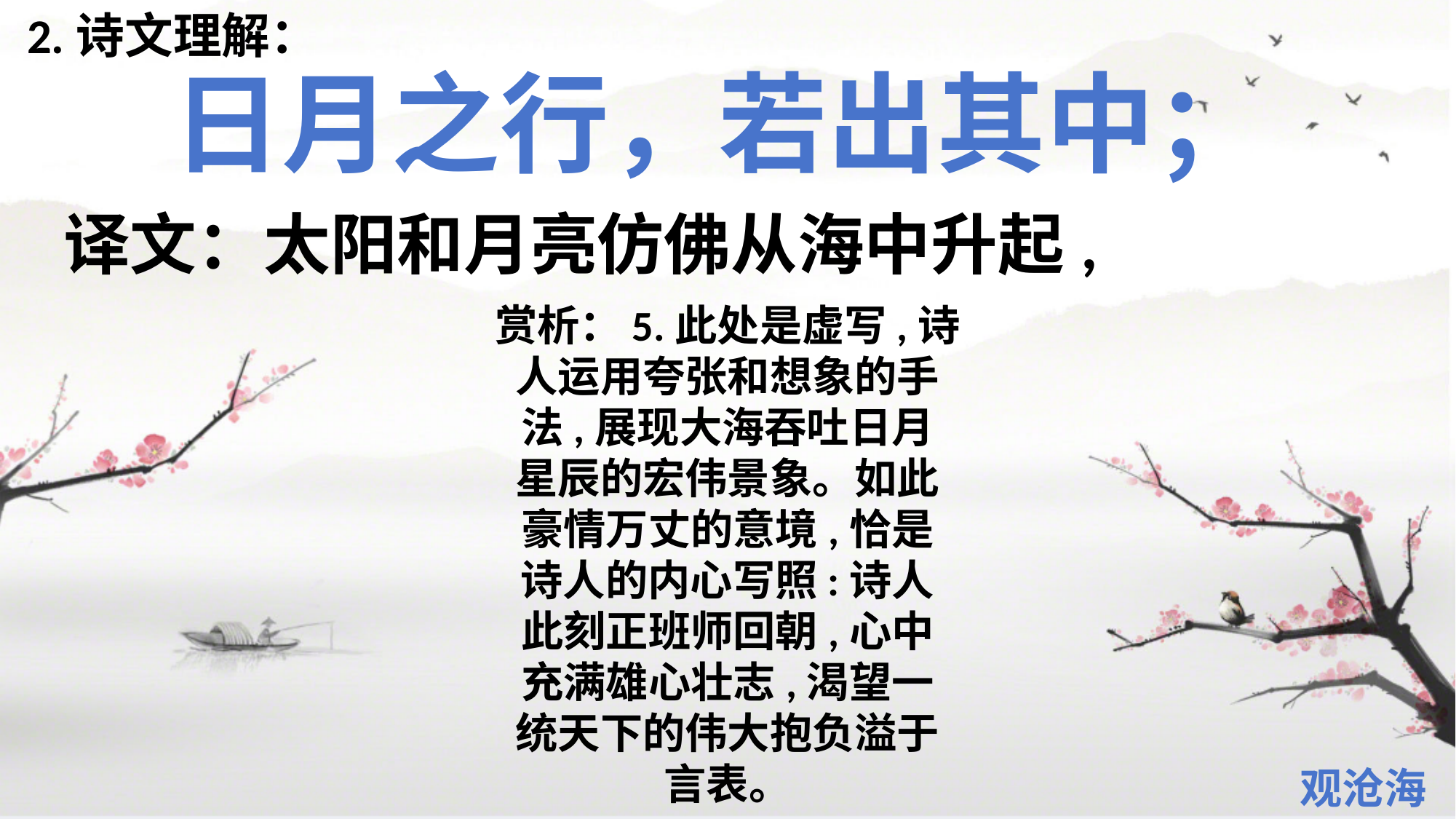

2.诗文理解：
日月之行，若出其中；
译文：太阳和月亮仿佛从海中升起,
赏析：5.此处是虚写,诗
人运用夸张和想象的手
法,展现大海吞吐日月
星辰的宏伟景象。如此
豪情万丈的意境,恰是
诗人的内心写照:诗人
此刻正班师回朝,心中
充满雄心壮志,渴望一
统天下的伟大抱负溢于
言表。
观沧海
星汉灿烂，若出其里。